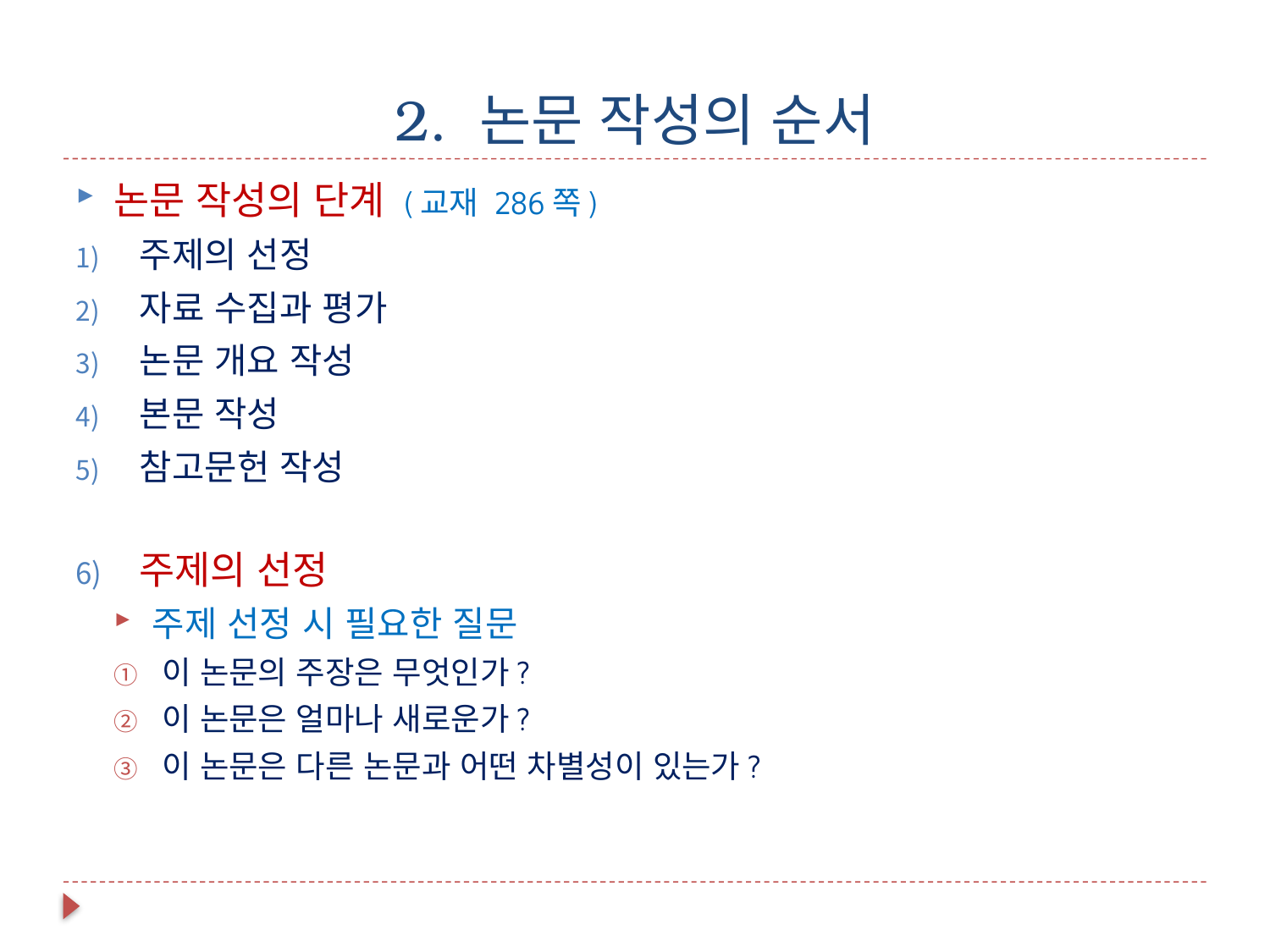

# 2. 논문 작성의 순서
논문 작성의 단계 (교재 286쪽)
주제의 선정
자료 수집과 평가
논문 개요 작성
본문 작성
참고문헌 작성

주제의 선정
주제 선정 시 필요한 질문
이 논문의 주장은 무엇인가?
이 논문은 얼마나 새로운가?
이 논문은 다른 논문과 어떤 차별성이 있는가?